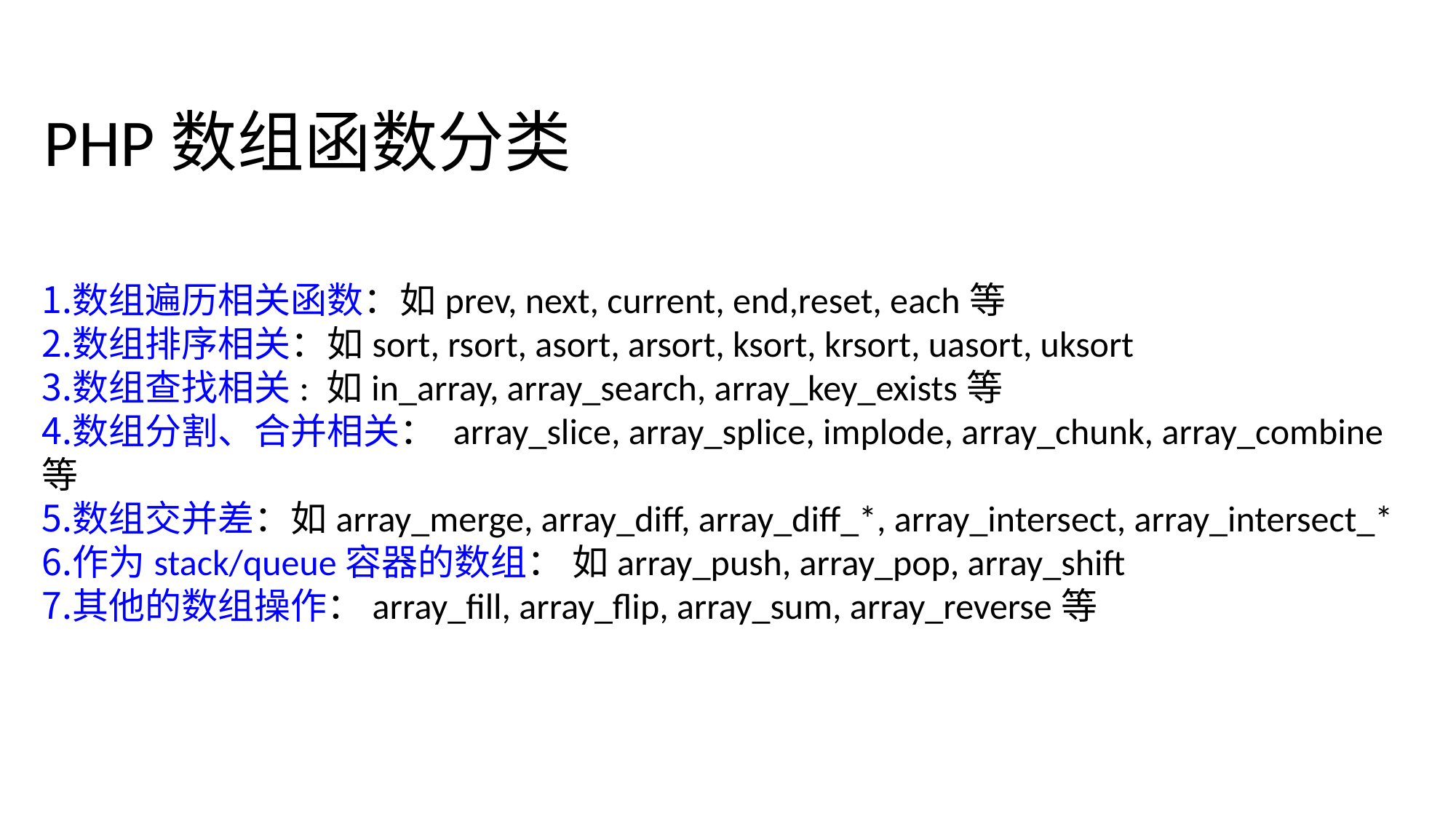

# PHP数组函数分类
数组遍历相关函数：如prev, next, current, end,reset, each等
数组排序相关：如sort, rsort, asort, arsort, ksort, krsort, uasort, uksort
数组查找相关: 如in_array, array_search, array_key_exists等
数组分割、合并相关： array_slice, array_splice, implode, array_chunk, array_combine等
数组交并差：如array_merge, array_diff, array_diff_*, array_intersect, array_intersect_*
作为stack/queue容器的数组： 如array_push, array_pop, array_shift
其他的数组操作：array_fill, array_flip, array_sum, array_reverse等